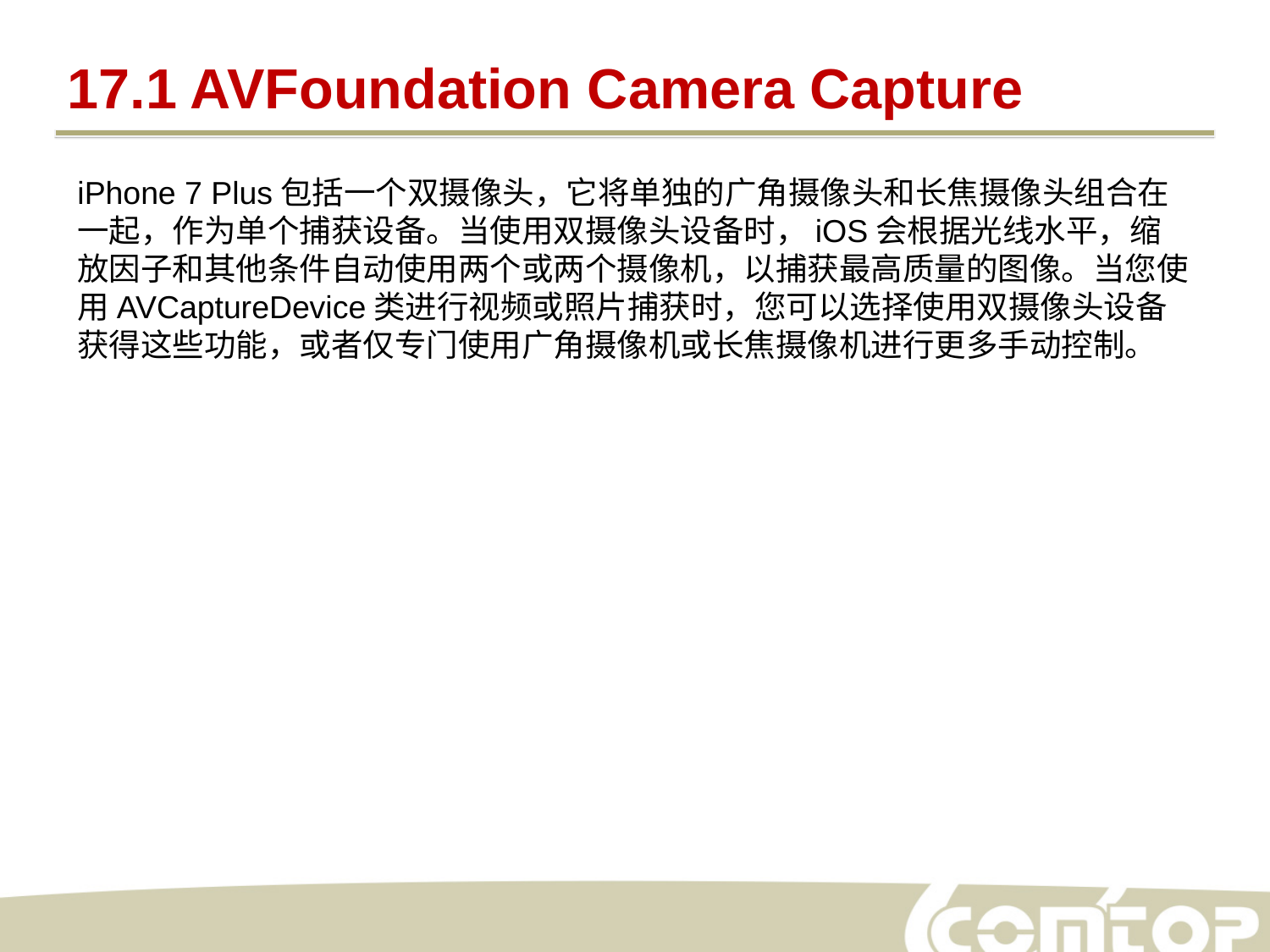

17.1 AVFoundation Camera Capture

iPhone 7 Plus包括一个双摄像头，它将单独的广角摄像头和长焦摄像头组合在一起，作为单个捕获设备。当使用双摄像头设备时，iOS会根据光线水平，缩放因子和其他条件自动使用两个或两个摄像机，以捕获最高质量的图像。当您使用AVCaptureDevice类进行视频或照片捕获时，您可以选择使用双摄像头设备获得这些功能，或者仅专门使用广角摄像机或长焦摄像机进行更多手动控制。